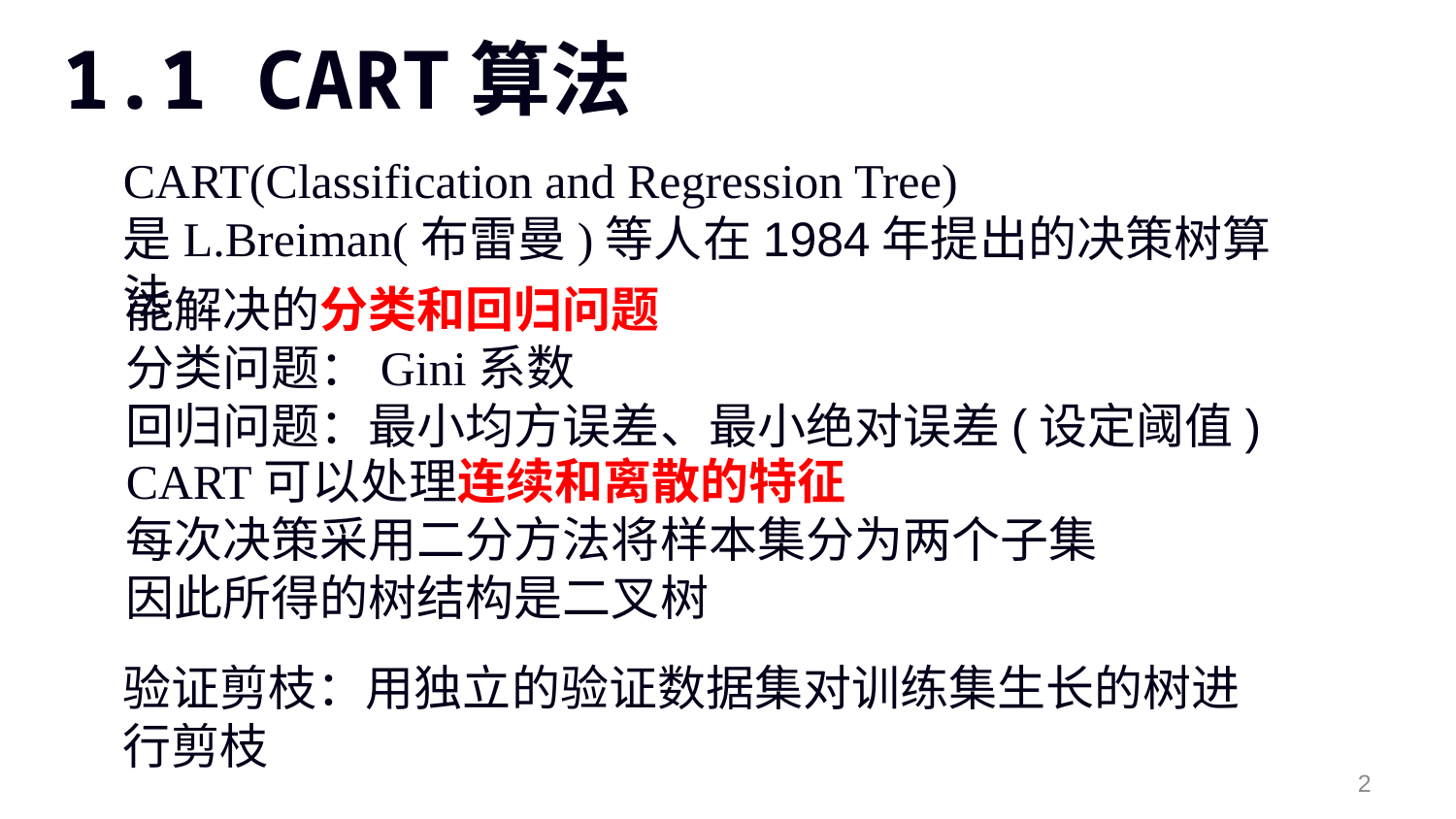

# 1.1 CART算法
CART(Classification and Regression Tree)
是L.Breiman(布雷曼)等人在1984年提出的决策树算法
能解决的分类和回归问题
分类问题：Gini系数
回归问题：最小均方误差、最小绝对误差(设定阈值)
CART可以处理连续和离散的特征
每次决策采用二分方法将样本集分为两个子集
因此所得的树结构是二叉树
验证剪枝：用独立的验证数据集对训练集生长的树进行剪枝